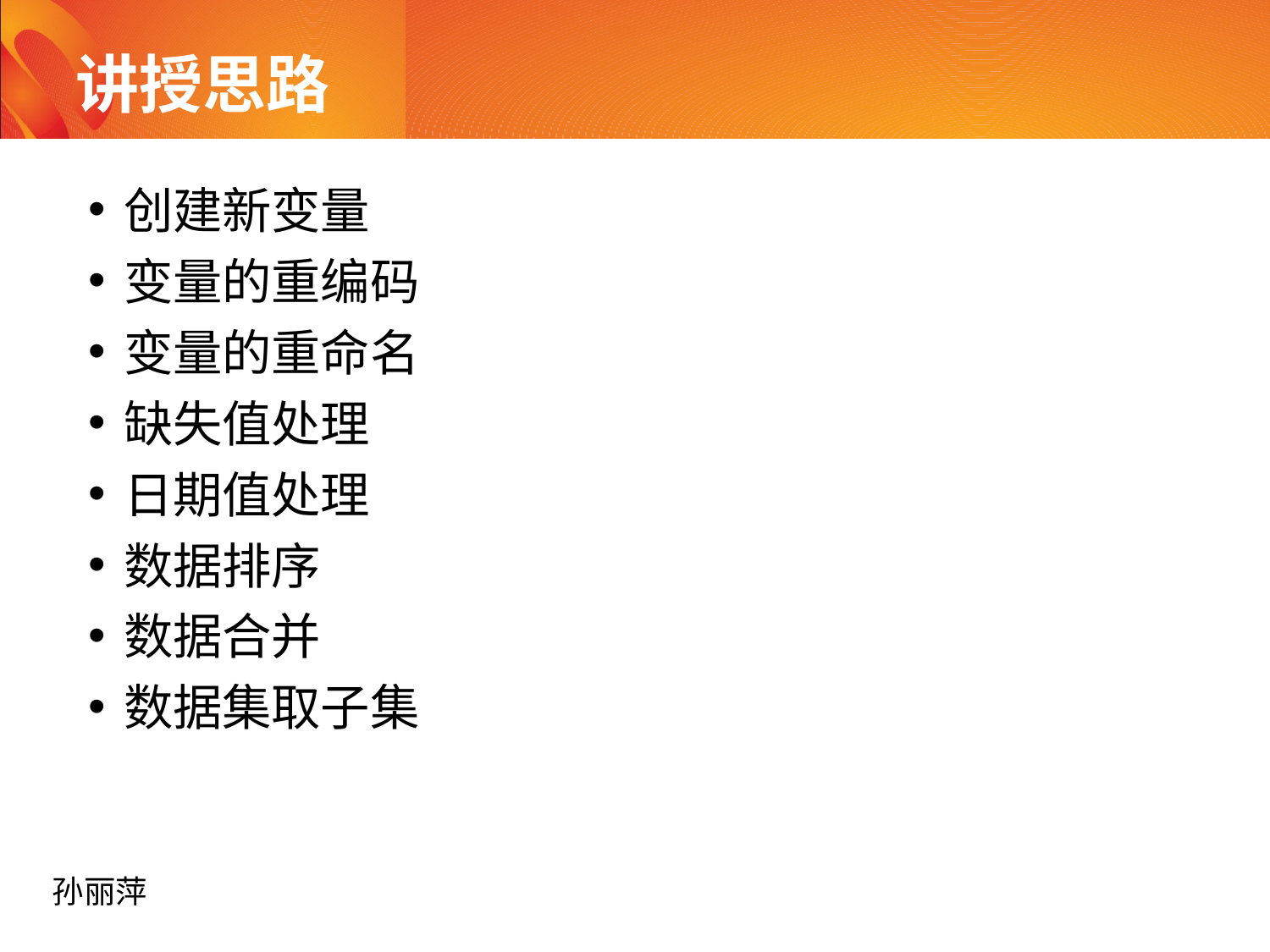

# 讲授思路
创建新变量
变量的重编码
变量的重命名
缺失值处理
日期值处理
数据排序
数据合并
数据集取子集